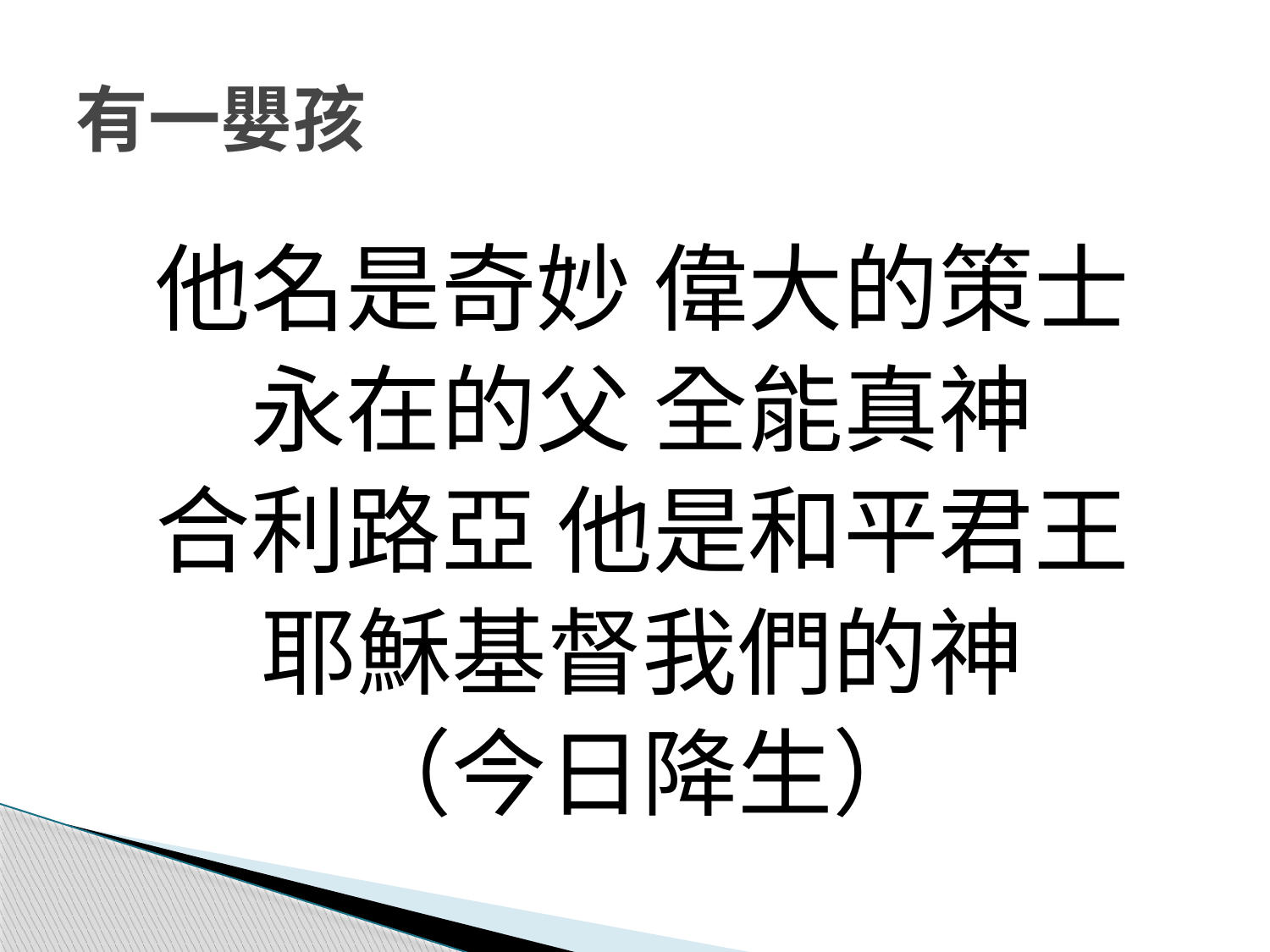

# 有一嬰孩
他名是奇妙 偉大的策士
永在的父 全能真神
合利路亞 他是和平君王
耶穌基督我們的神
（今日降生）